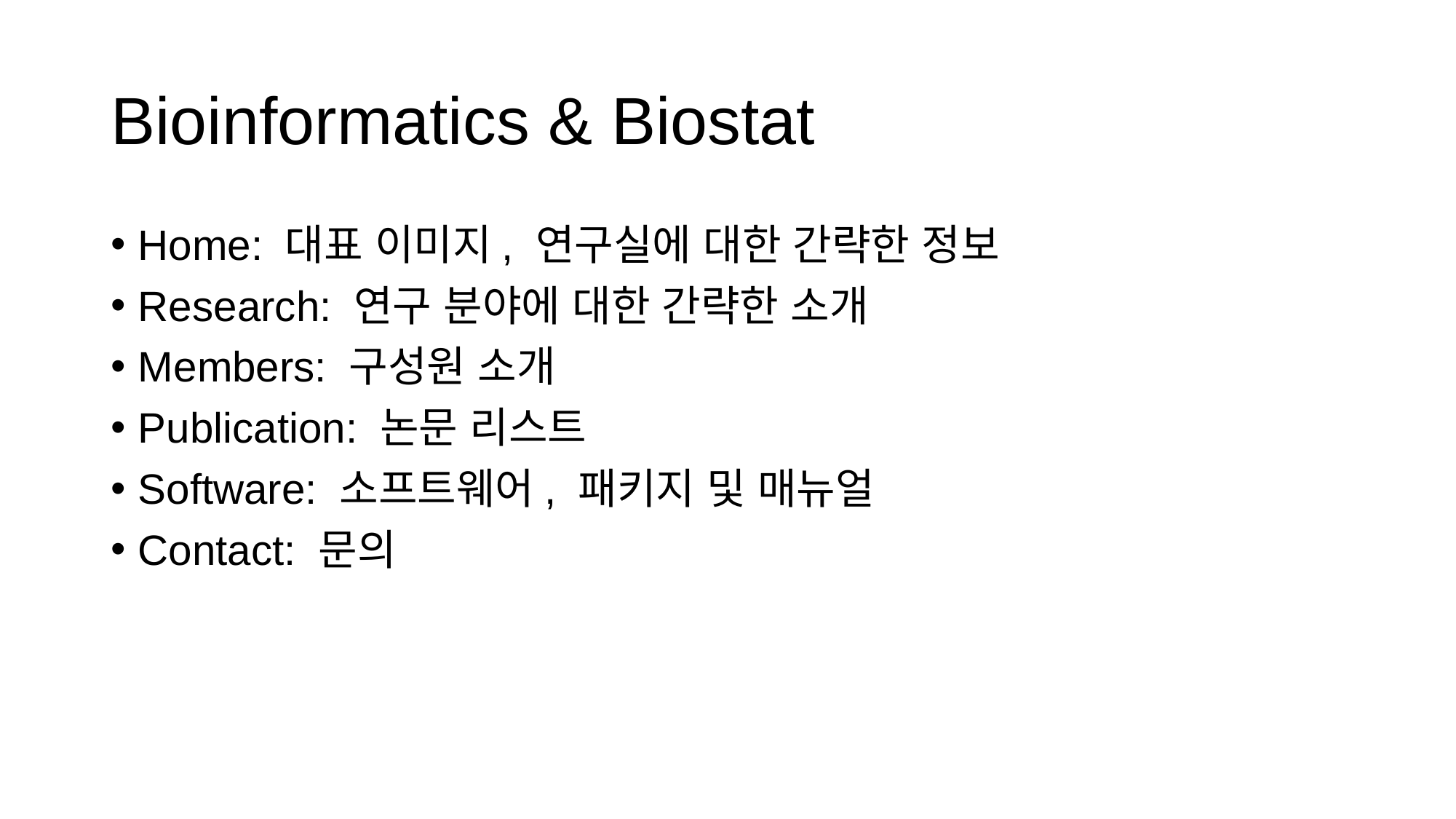

# Bioinformatics & Biostat
Home: 대표 이미지, 연구실에 대한 간략한 정보
Research: 연구 분야에 대한 간략한 소개
Members: 구성원 소개
Publication: 논문 리스트
Software: 소프트웨어, 패키지 및 매뉴얼
Contact: 문의